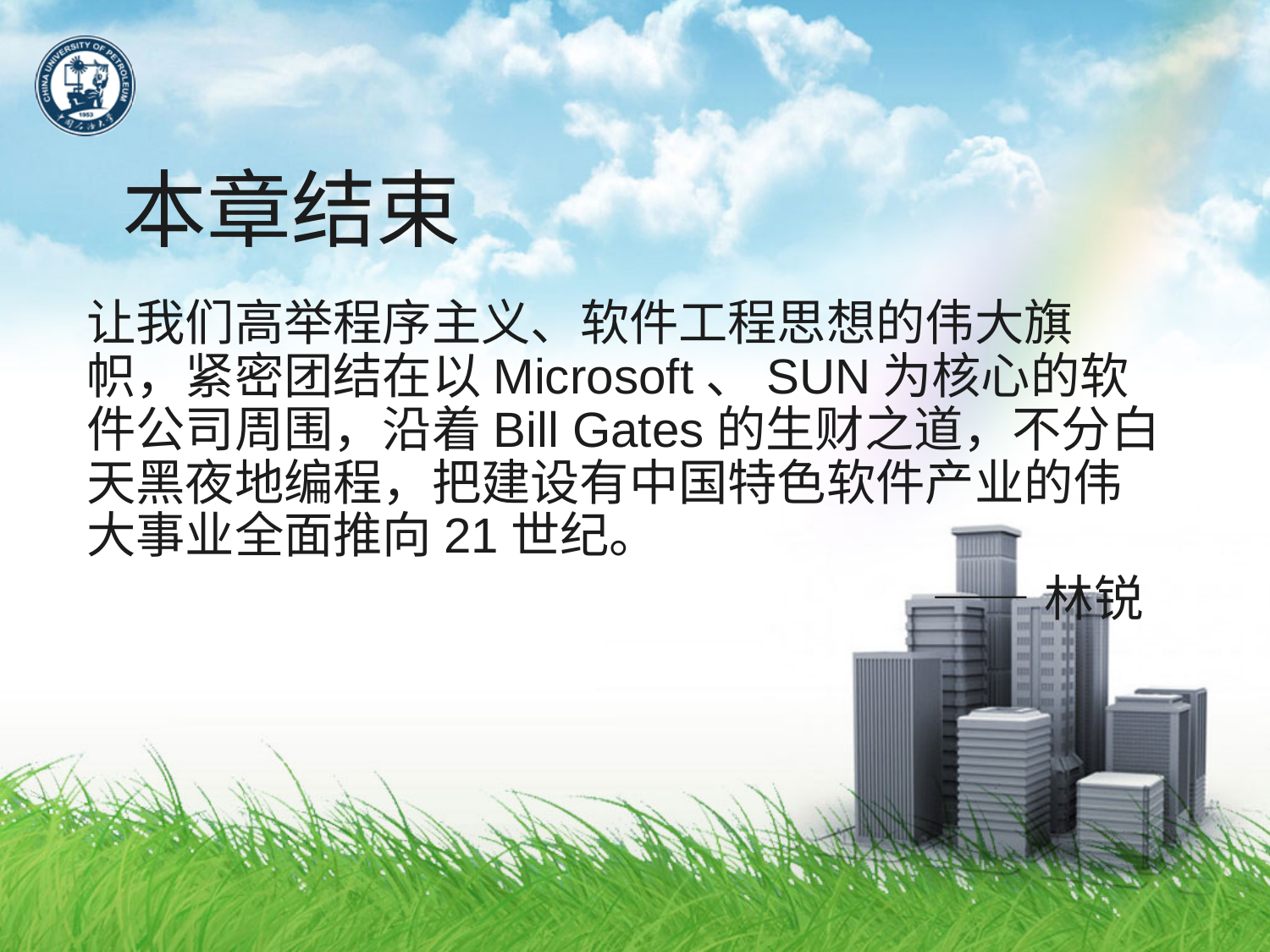

# 本章结束
让我们高举程序主义、软件工程思想的伟大旗帜，紧密团结在以Microsoft、SUN为核心的软件公司周围，沿着Bill Gates的生财之道，不分白天黑夜地编程，把建设有中国特色软件产业的伟大事业全面推向21世纪。
                                                                             ——林锐